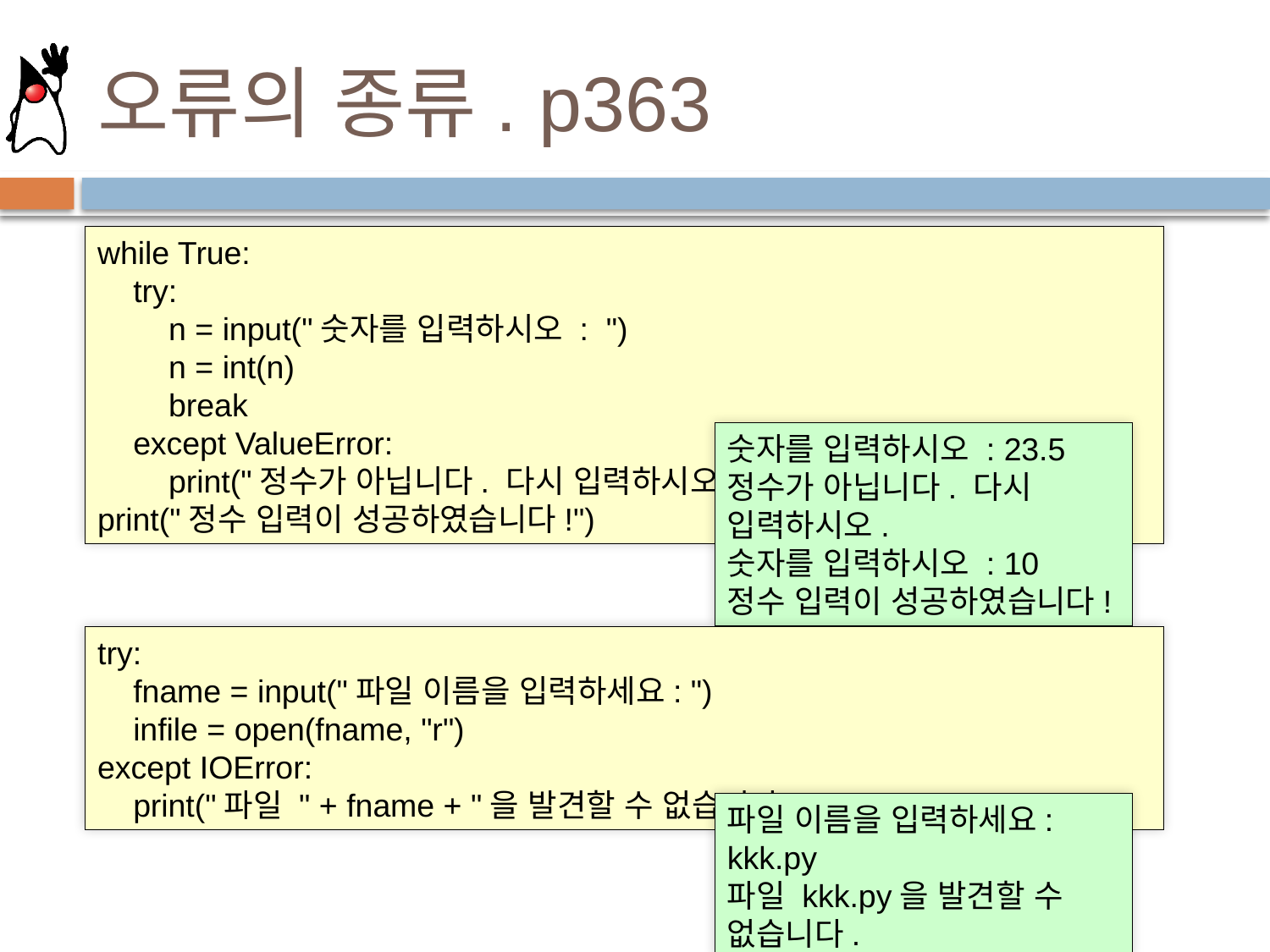

# 오류의 종류. p363
while True:
    try:
        n = input("숫자를 입력하시오 :  ")
        n = int(n)
        break
    except ValueError:
        print("정수가 아닙니다. 다시 입력하시오. ")
print("정수 입력이 성공하였습니다!")
숫자를 입력하시오 : 23.5
정수가 아닙니다. 다시 입력하시오.
숫자를 입력하시오 : 10
정수 입력이 성공하였습니다!
try:
    fname = input("파일 이름을 입력하세요: ")
    infile = open(fname, "r")
except IOError:
    print("파일 " + fname + "을 발견할 수 없습니다.")
파일 이름을 입력하세요: kkk.py
파일 kkk.py을 발견할 수 없습니다.